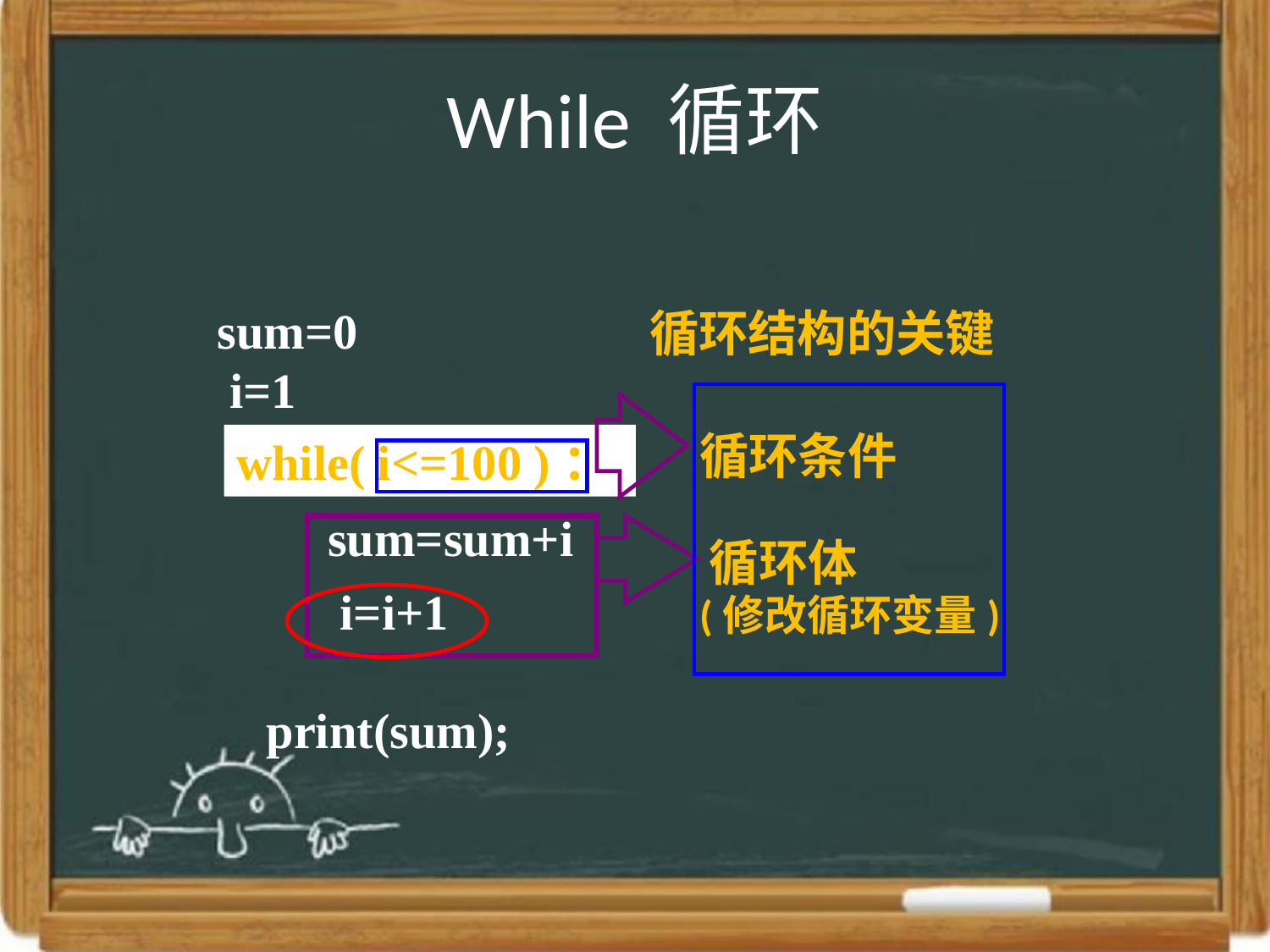

# While 循环

sum=0
 i=1
    当 i<=100 时
         sum=sum+i
          i=i+1

    print(sum);
循环结构的关键

循环条件
while( i<=100 )：

循环体

(修改循环变量)